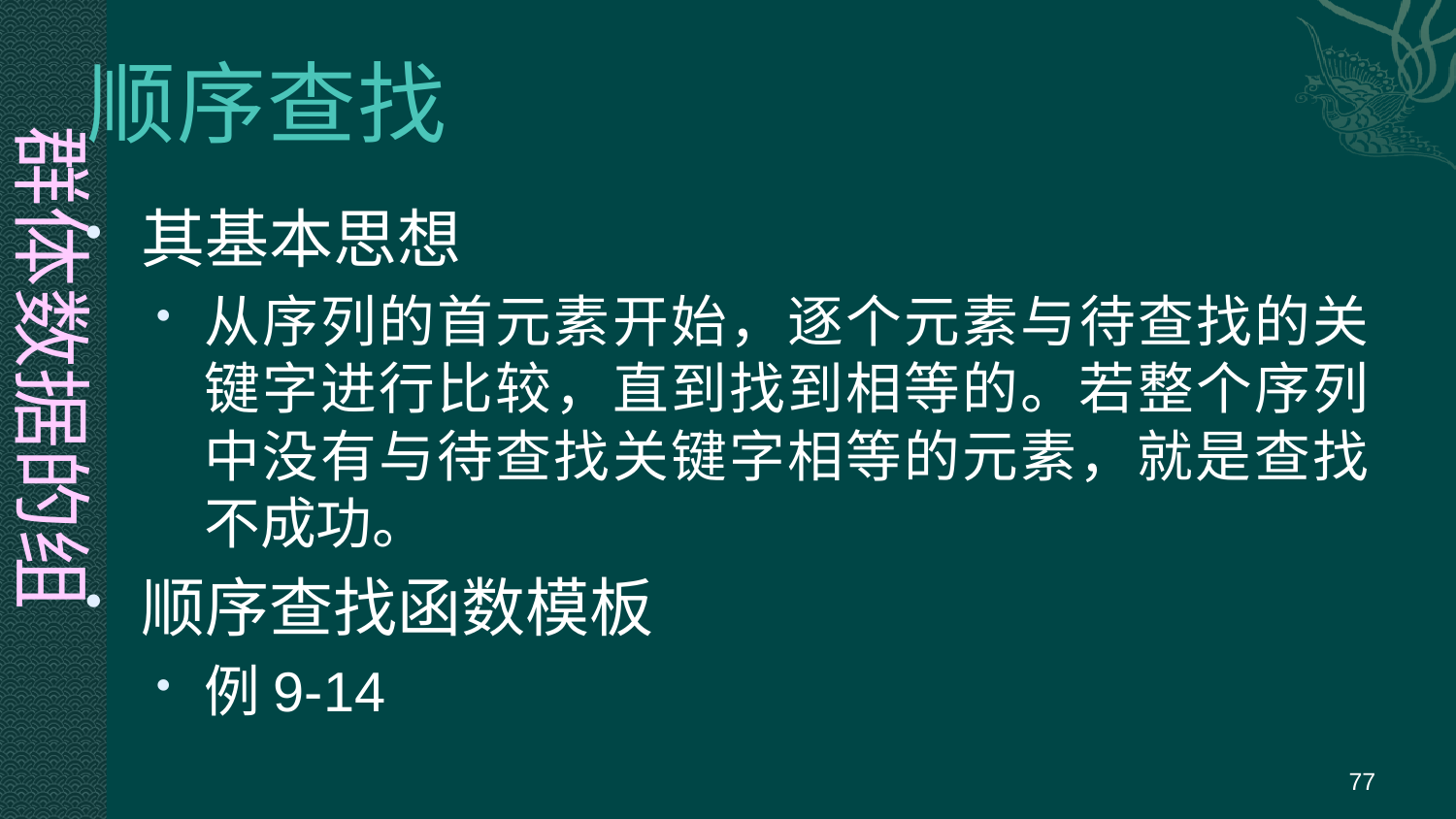

# 顺序查找
群体数据的组织
其基本思想
从序列的首元素开始，逐个元素与待查找的关键字进行比较，直到找到相等的。若整个序列中没有与待查找关键字相等的元素，就是查找不成功。
顺序查找函数模板
例9-14
77